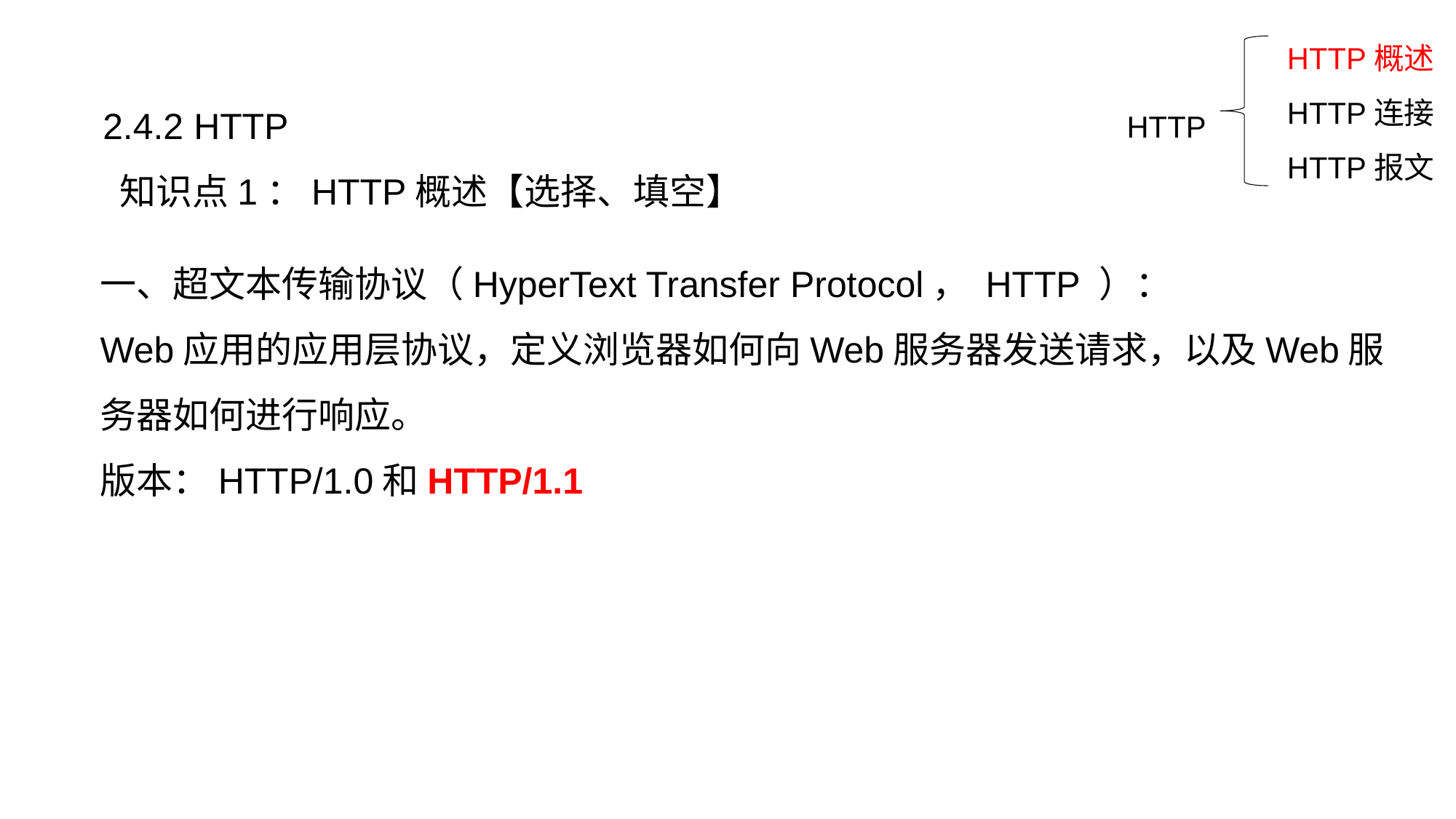

HTTP概述
HTTP连接
HTTP报文

2.4.2 HTTP
 知识点1：HTTP概述【选择、填空】
HTTP
一、超文本传输协议（HyperText Transfer Protocol， HTTP ）：
Web应用的应用层协议，定义浏览器如何向Web服务器发送请求，以及Web服务器如何进行响应。
版本：HTTP/1.0和HTTP/1.1